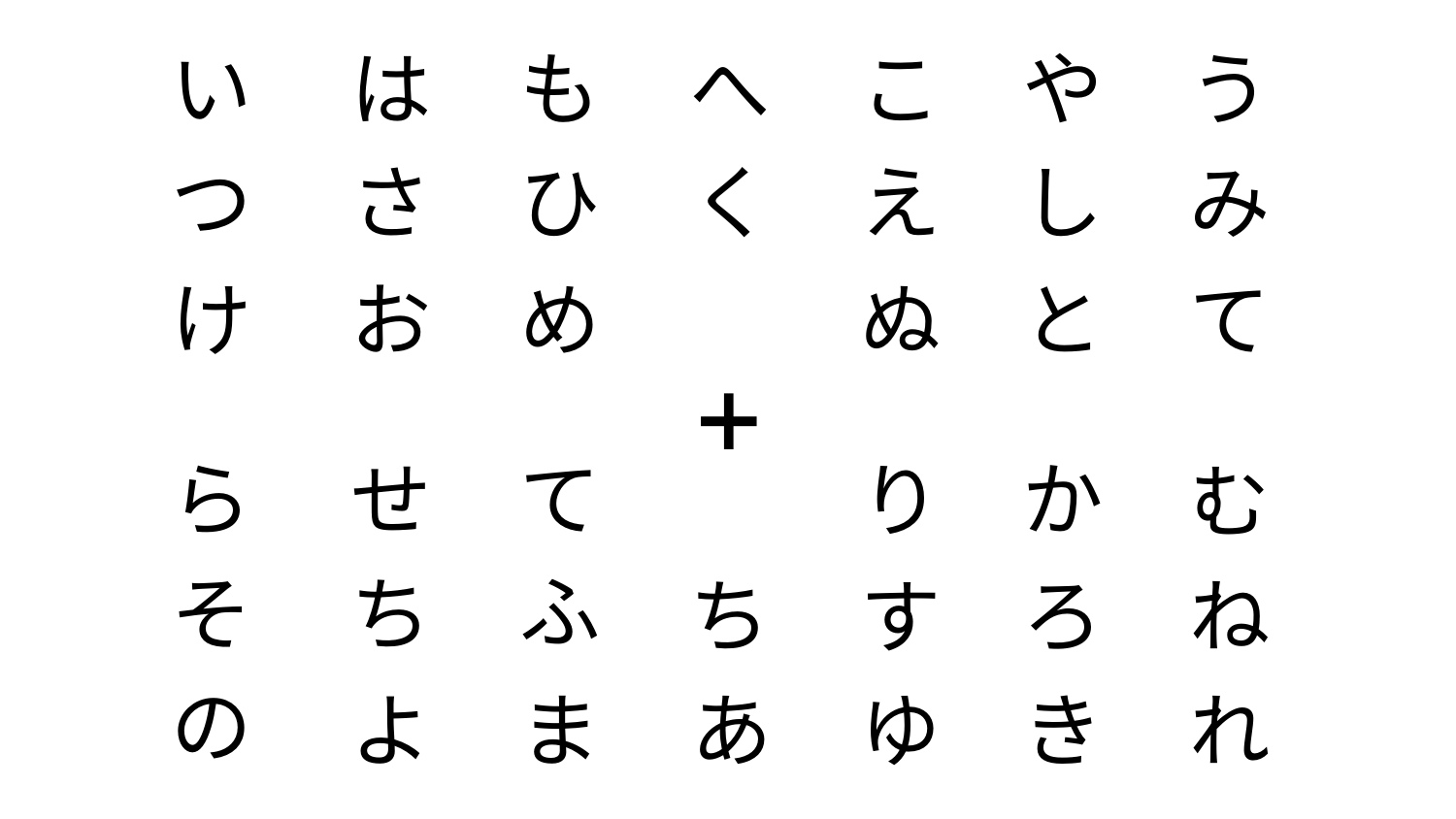

い
は
も
へ
こ
や
う
つ
さ
ひ
く
え
し
み
け
お
め
ぬ
と
て
➕
ら
せ
か
て
り
む
ふ
そ
ち
ち
ろ
ね
す
の
よ
ま
あ
ゆ
き
れ